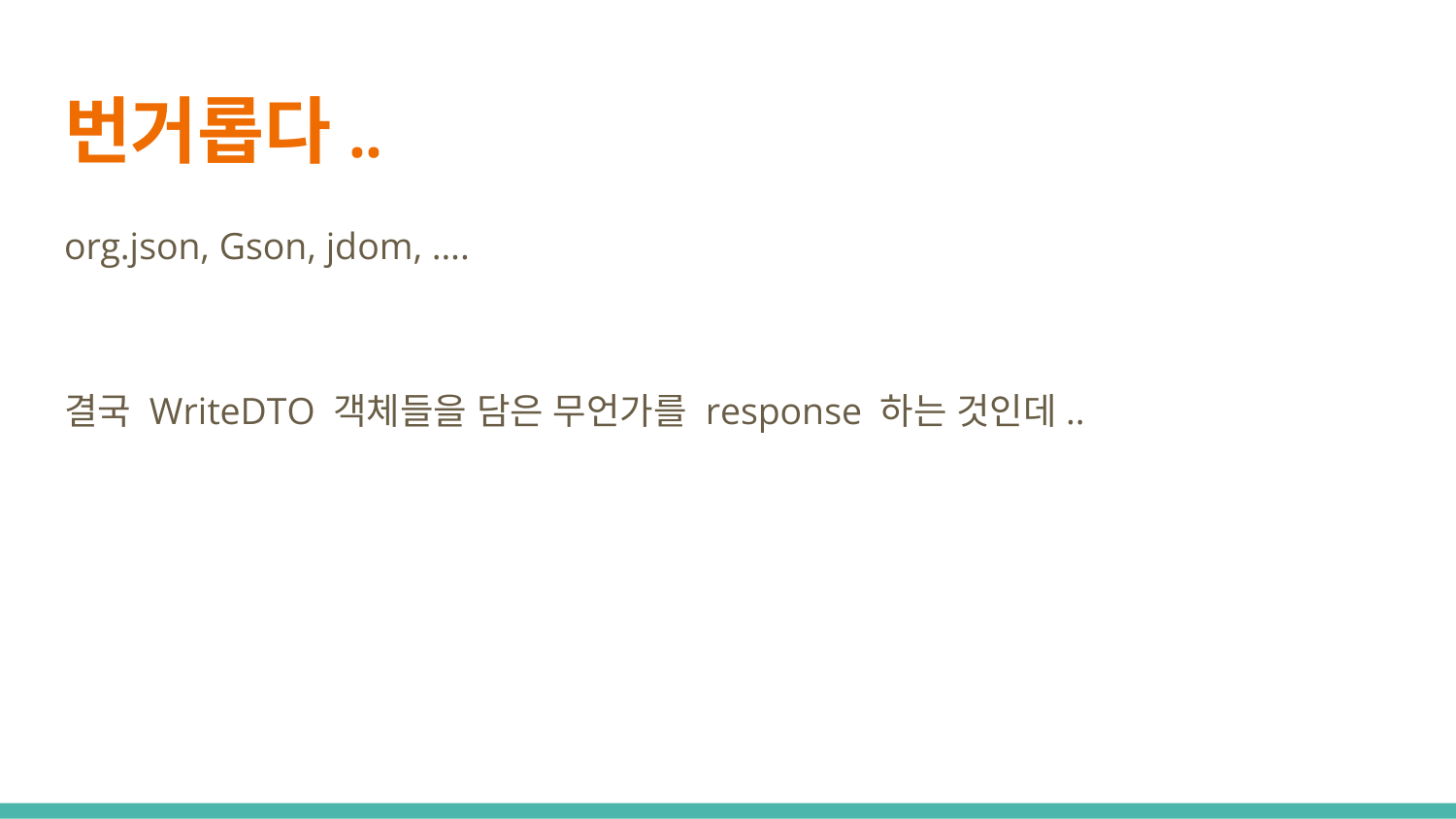

# 번거롭다..
org.json, Gson, jdom, ….

결국 WriteDTO 객체들을 담은 무언가를 response 하는 것인데..